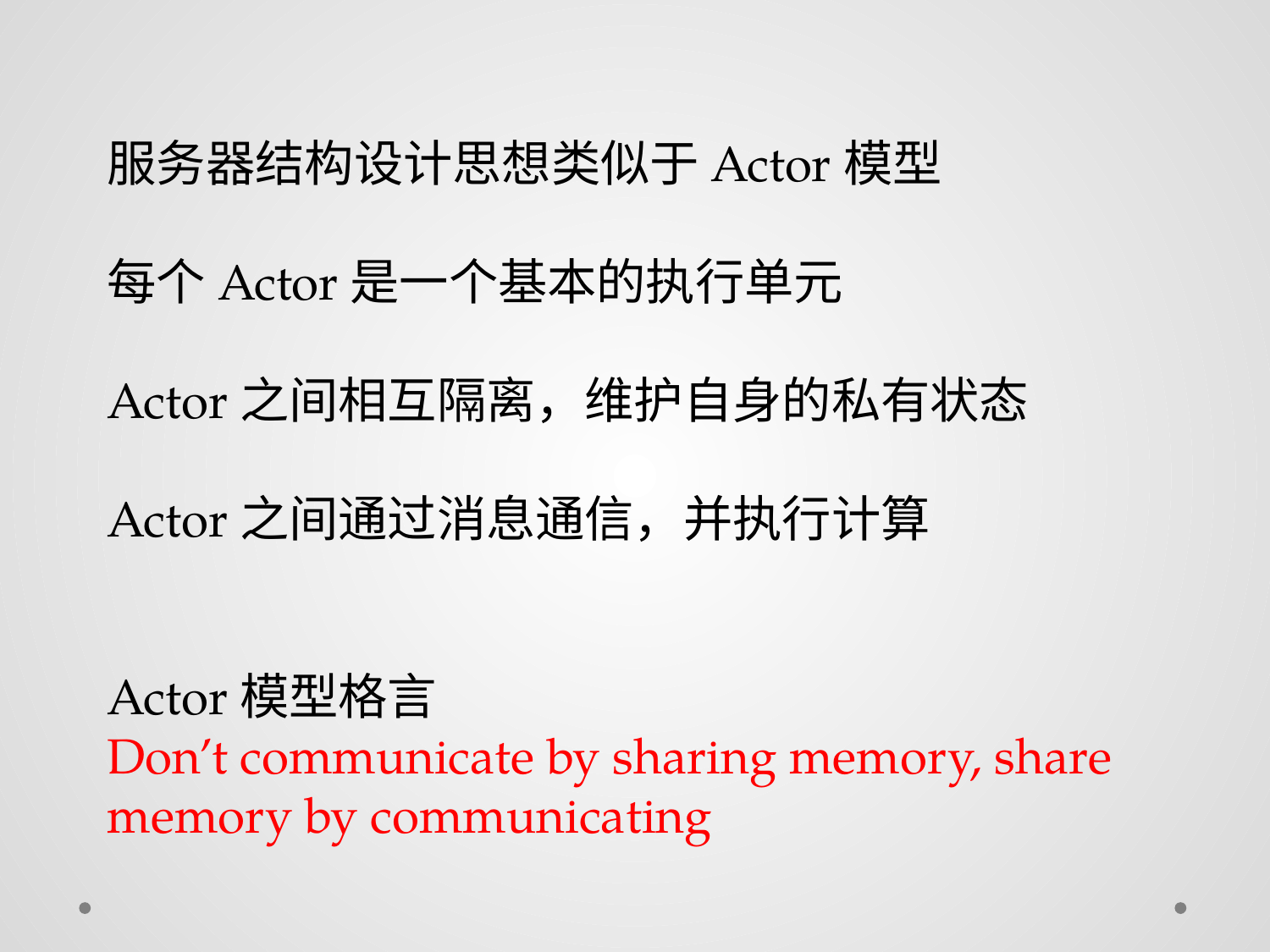

服务器结构设计思想类似于Actor模型

每个Actor是一个基本的执行单元

Actor之间相互隔离，维护自身的私有状态

Actor之间通过消息通信，并执行计算

Actor模型格言
Don’t communicate by sharing memory, share memory by communicating